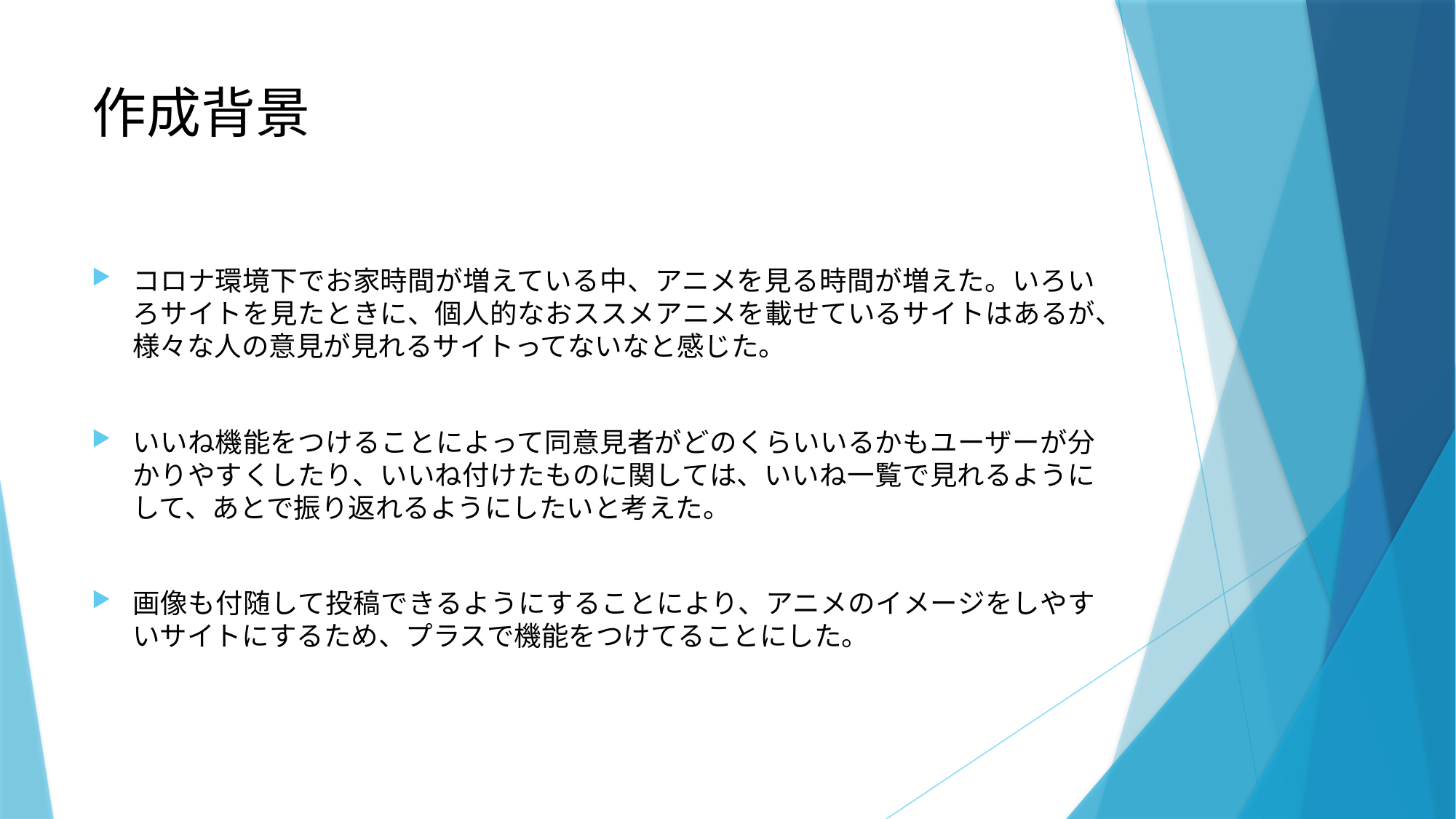

# 作成背景
コロナ環境下でお家時間が増えている中、アニメを見る時間が増えた。いろいろサイトを見たときに、個人的なおススメアニメを載せているサイトはあるが、様々な人の意見が見れるサイトってないなと感じた。

いいね機能をつけることによって同意見者がどのくらいいるかもユーザーが分かりやすくしたり、いいね付けたものに関しては、いいね一覧で見れるようにして、あとで振り返れるようにしたいと考えた。

画像も付随して投稿できるようにすることにより、アニメのイメージをしやすいサイトにするため、プラスで機能をつけてることにした。